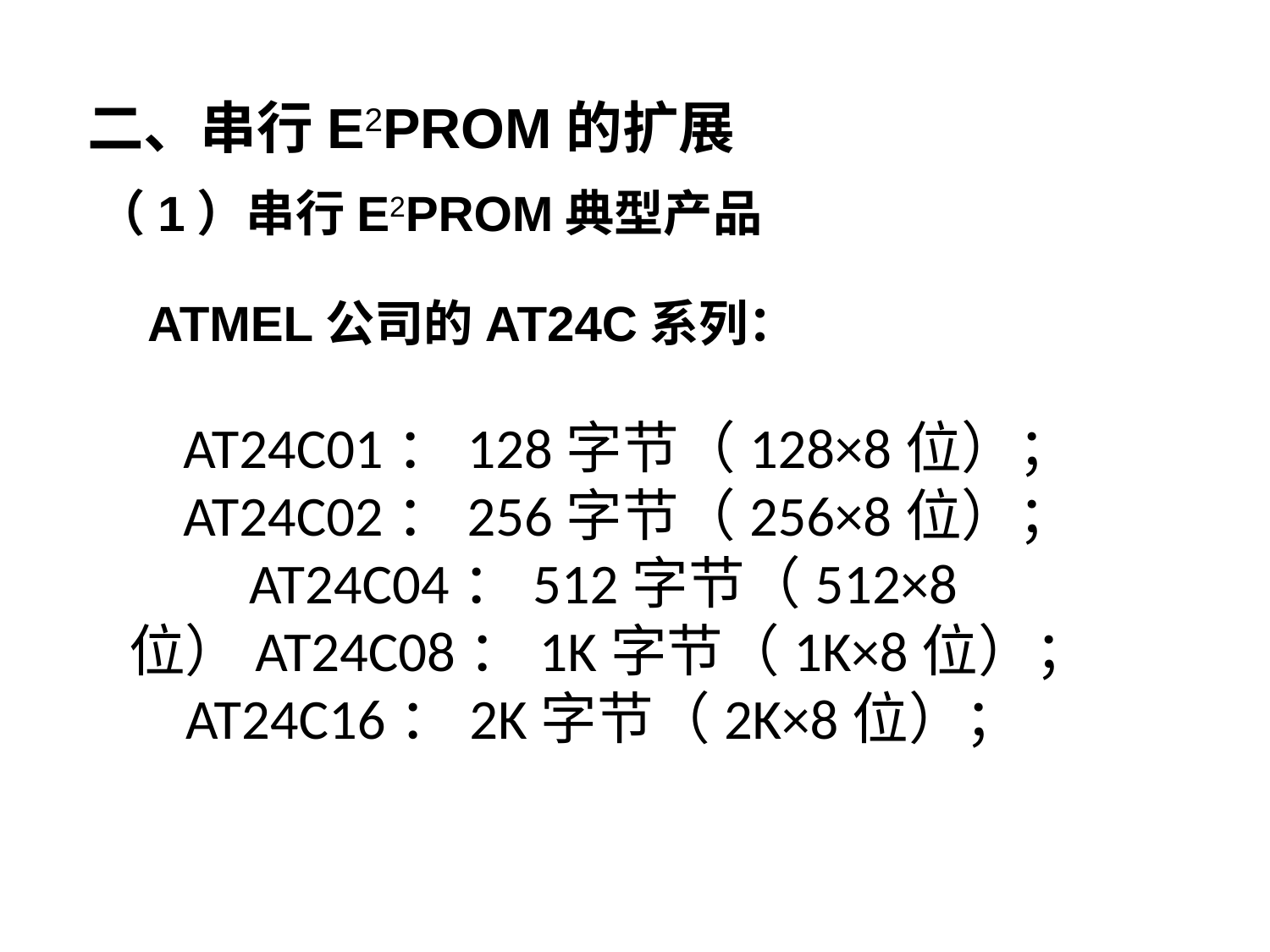

二、串行E2PROM的扩展
  （1）串行E2PROM典型产品
ATMEL公司的AT24C系列：

   AT24C01：128字节（128×8位）；
   AT24C02：256字节（256×8位）；
AT24C04：512字节（512×8位）AT24C08：1K字节（1K×8位）；
AT24C16：2K字节（2K×8位）；